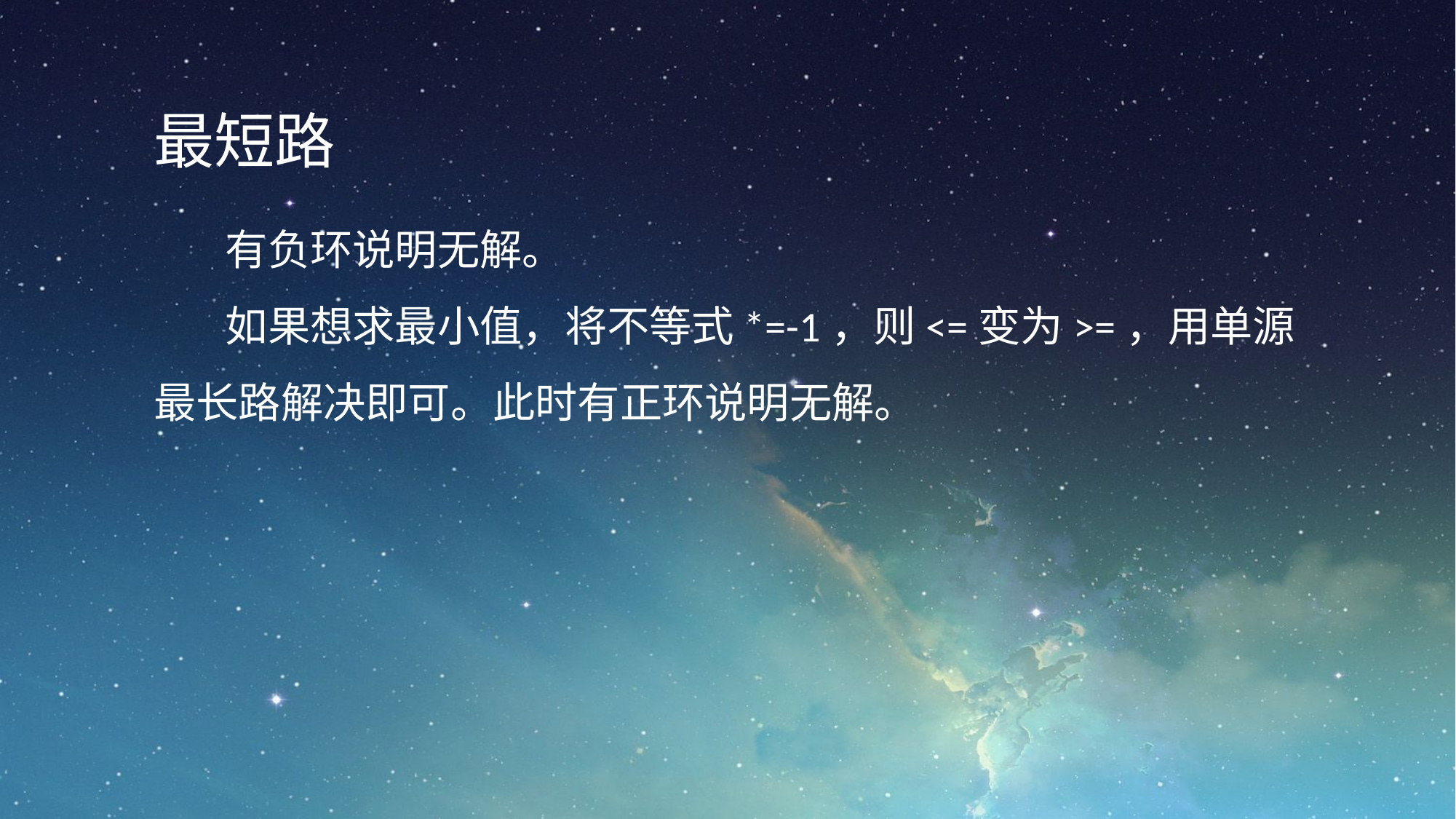

最短路
有负环说明无解。
如果想求最小值，将不等式*=-1，则<=变为>=，⽤单源最⻓路解决即可。此时有正环说明无解。